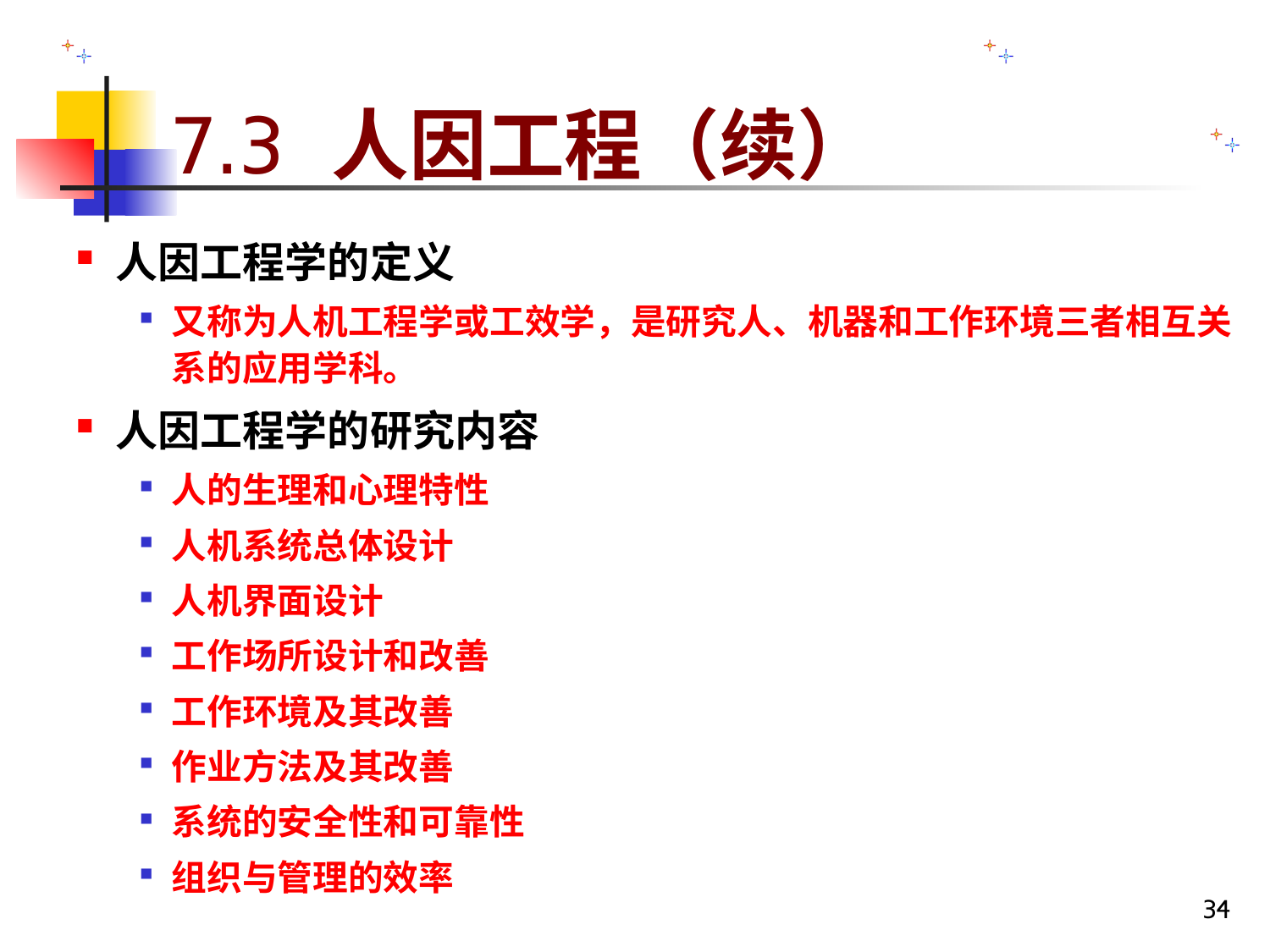

# 7.3 人因工程（续）
人因工程学的定义
又称为人机工程学或工效学，是研究人、机器和工作环境三者相互关系的应用学科。
人因工程学的研究内容
人的生理和心理特性
人机系统总体设计
人机界面设计
工作场所设计和改善
工作环境及其改善
作业方法及其改善
系统的安全性和可靠性
组织与管理的效率
34